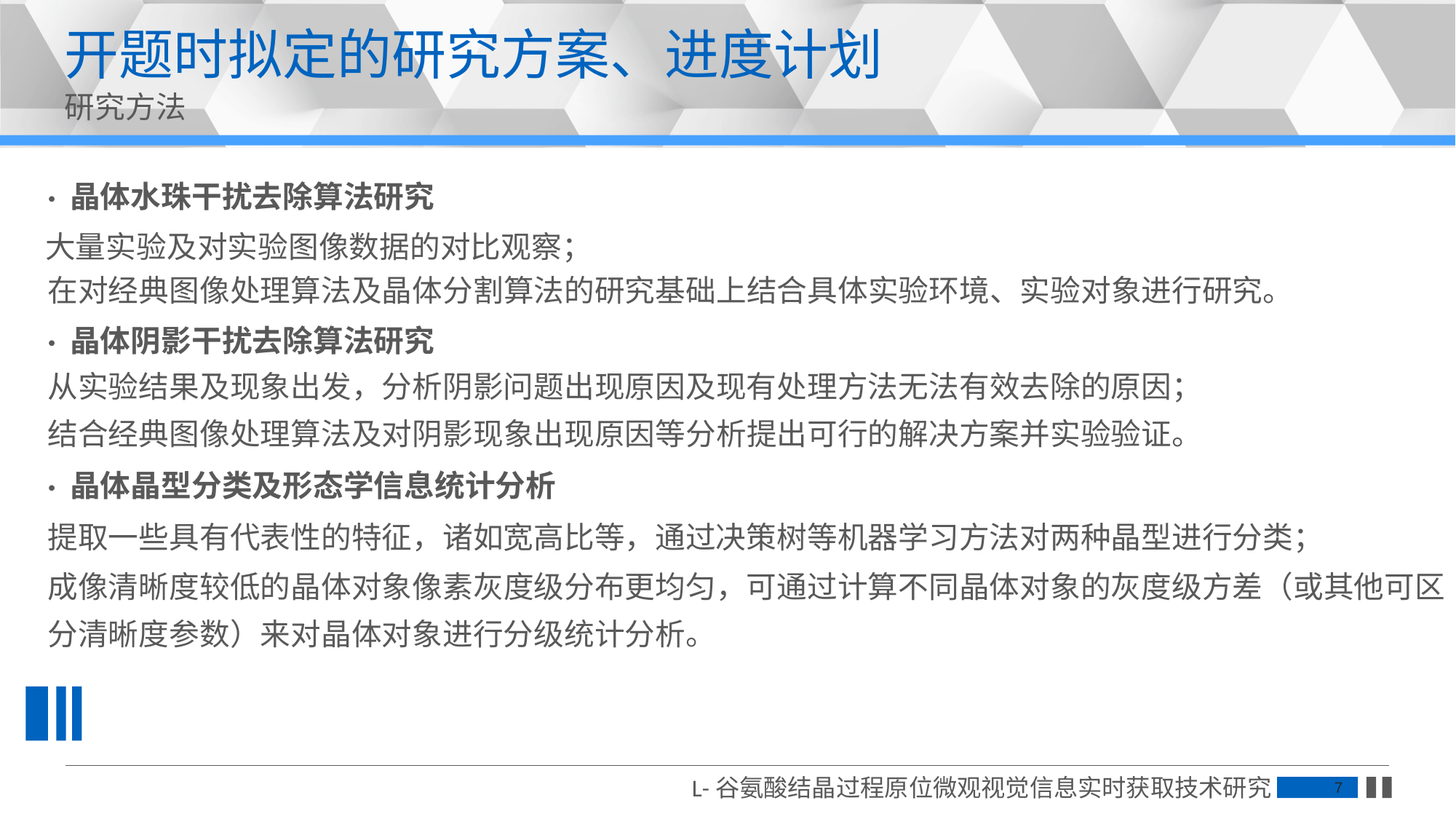

开题时拟定的研究方案、进度计划
研究方法
· 晶体水珠干扰去除算法研究
大量实验及对实验图像数据的对比观察；
在对经典图像处理算法及晶体分割算法的研究基础上结合具体实验环境、实验对象进行研究。
· 晶体阴影干扰去除算法研究
从实验结果及现象出发，分析阴影问题出现原因及现有处理方法无法有效去除的原因；
结合经典图像处理算法及对阴影现象出现原因等分析提出可行的解决方案并实验验证。
· 晶体晶型分类及形态学信息统计分析
提取一些具有代表性的特征，诸如宽高比等，通过决策树等机器学习方法对两种晶型进行分类；
成像清晰度较低的晶体对象像素灰度级分布更均匀，可通过计算不同晶体对象的灰度级方差（或其他可区
分清晰度参数）来对晶体对象进行分级统计分析。

L-谷氨酸结晶过程原位微观视觉信息实时获取技术研究
7